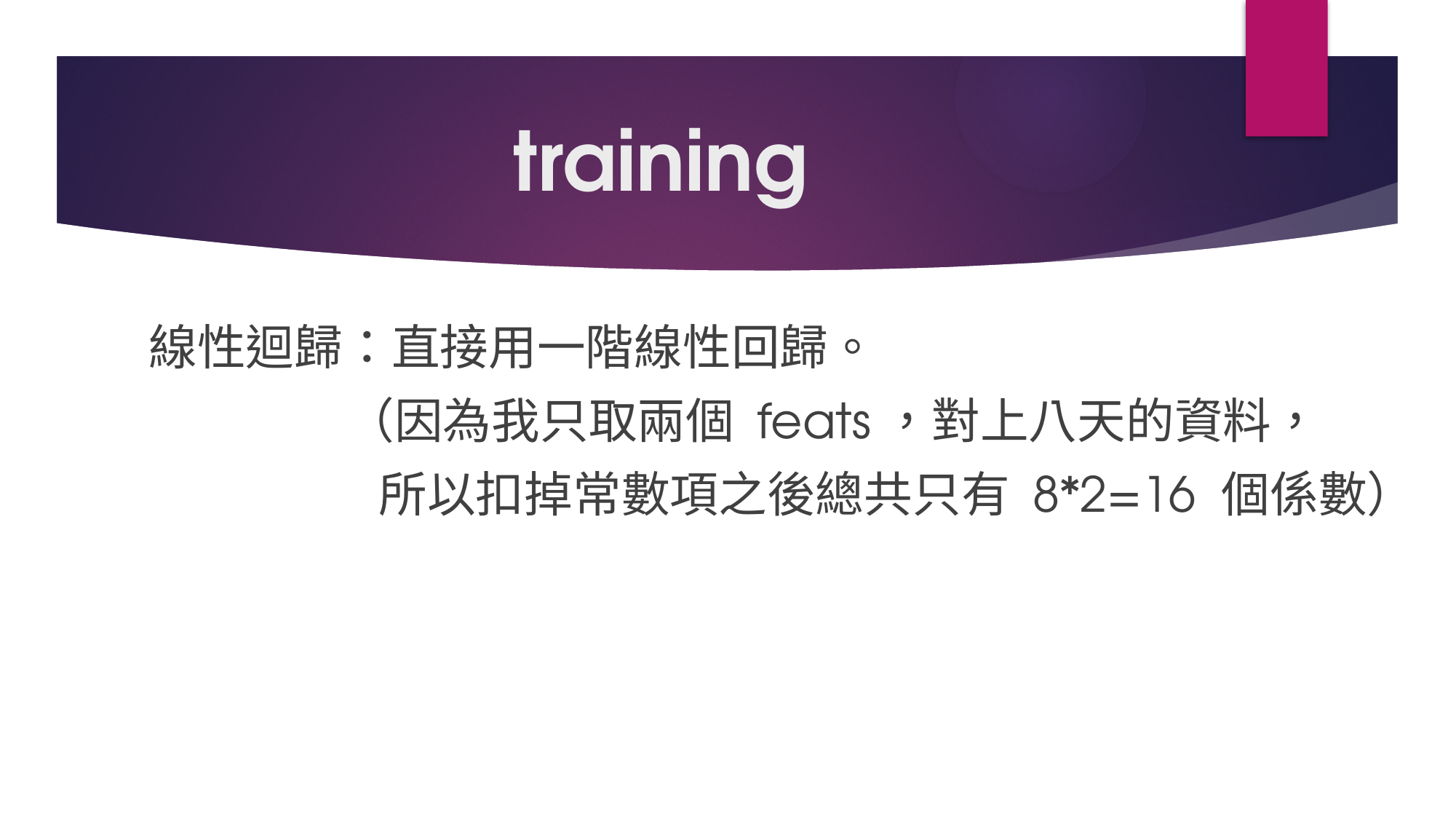

# training
線性迴歸：直接用一階線性回歸。
                 （因為我只取兩個 feats，對上八天的資料，
                    所以扣掉常數項之後總共只有 8*2=16 個係數）